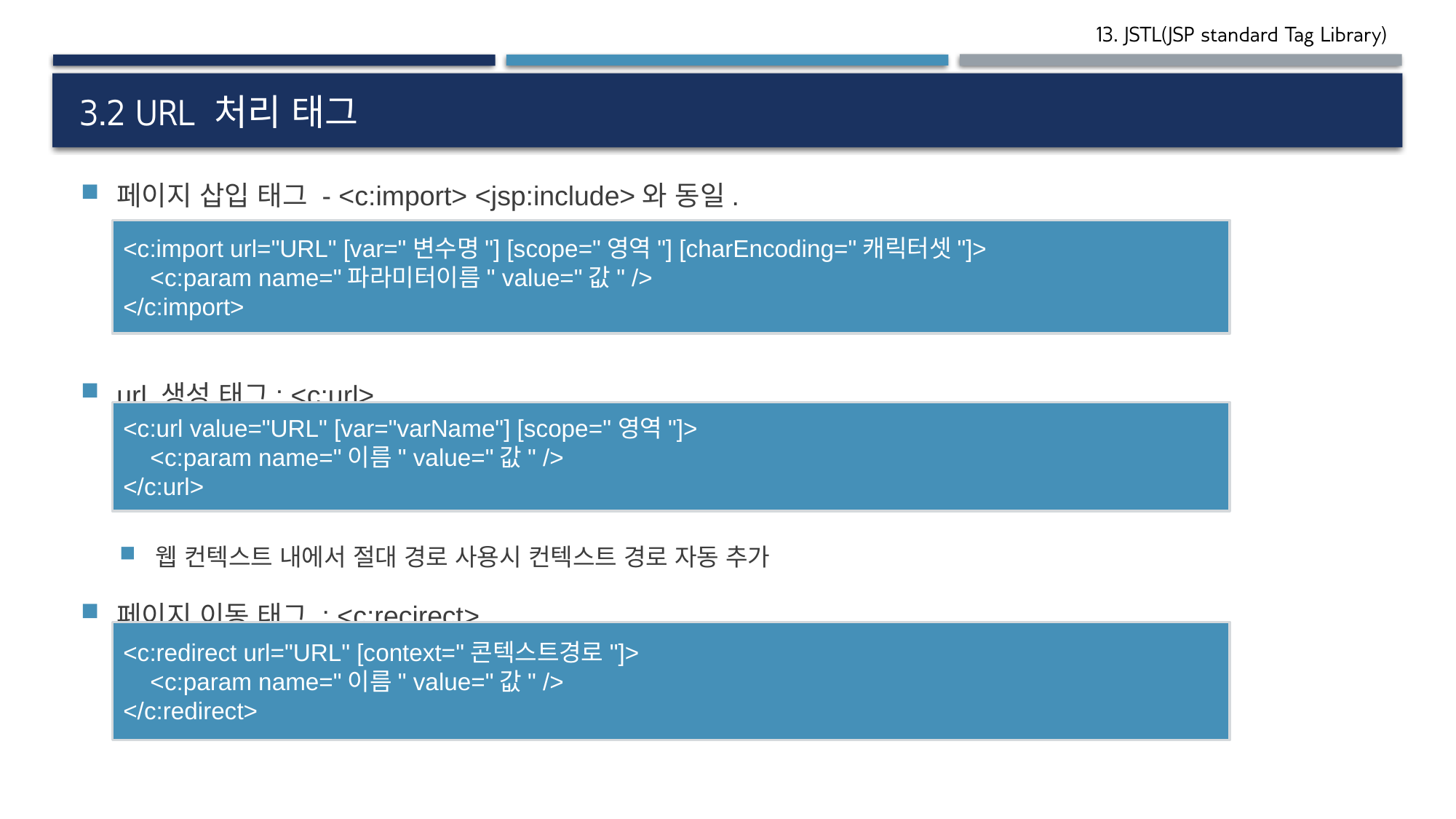

# 3.2 URL 처리 태그
페이지 삽입 태그 - <c:import> <jsp:include>와 동일.

url 생성 태그: <c:url>

웹 컨텍스트 내에서 절대 경로 사용시 컨텍스트 경로 자동 추가
페이지 이동 태그 : <c:recirect>
<c:import url="URL" [var="변수명"] [scope="영역"] [charEncoding="캐릭터셋"]>
    <c:param name="파라미터이름" value="값" />
</c:import>
<c:url value="URL" [var="varName"] [scope="영역"]>
    <c:param name="이름" value="값" />
</c:url>
<c:redirect url="URL" [context="콘텍스트경로"]>
    <c:param name="이름" value="값" />
</c:redirect>